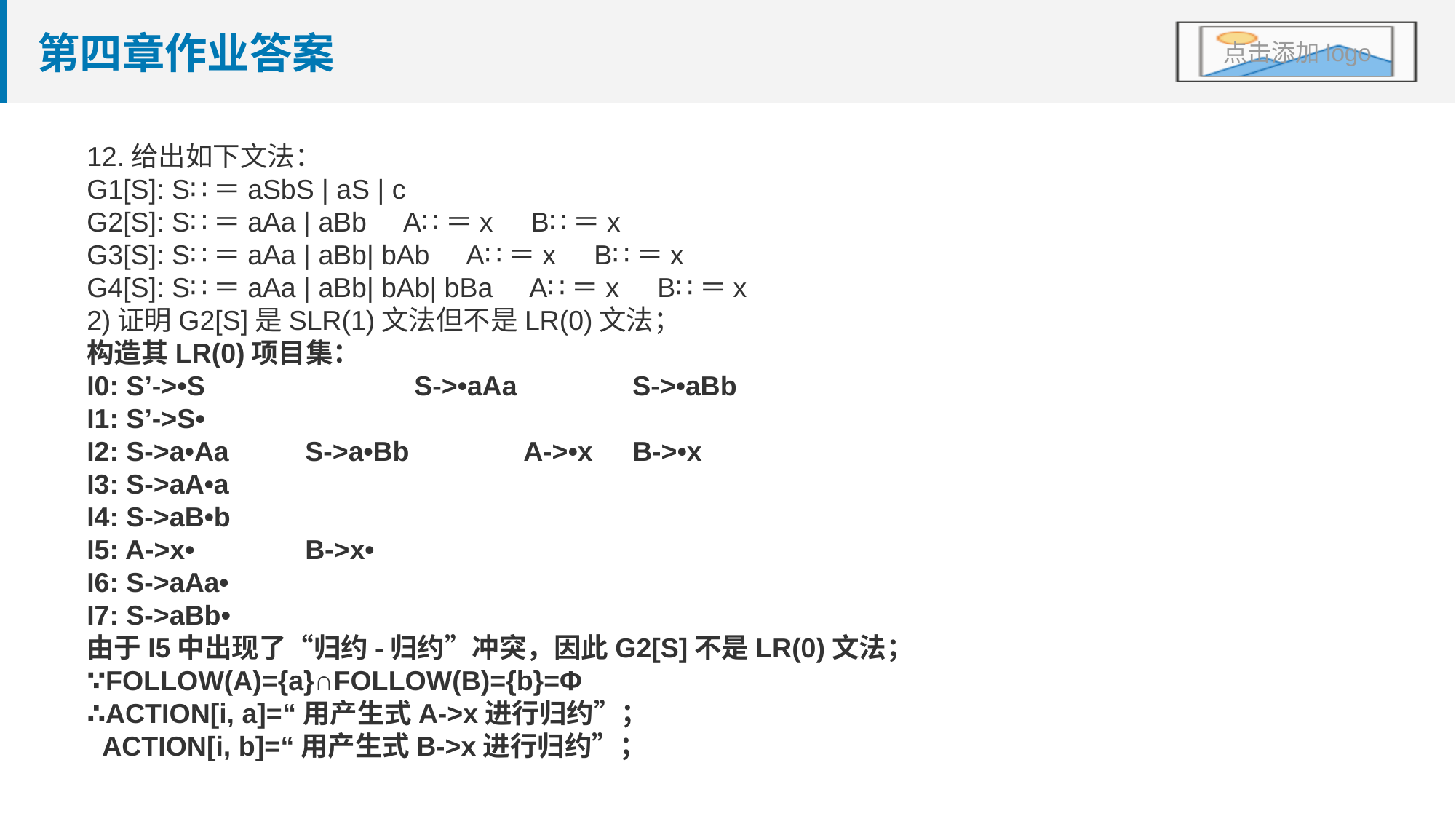

# 第四章作业答案

12.给出如下文法：
G1[S]: S∷＝aSbS | aS | c
G2[S]: S∷＝aAa | aBb     A∷＝x     B∷＝x
G3[S]: S∷＝aAa | aBb| bAb     A∷＝x     B∷＝x
G4[S]: S∷＝aAa | aBb| bAb| bBa     A∷＝x     B∷＝x
2)证明G2[S]是SLR(1)文法但不是LR(0)文法；
构造其LR(0)项目集：
I0: S’->•S		S->•aAa		S->•aBb
I1: S’->S•
I2: S->a•Aa	S->a•Bb		A->•x	B->•x
I3: S->aA•a
I4: S->aB•b
I5: A->x•		B->x•
I6: S->aAa•
I7: S->aBb•
由于I5中出现了“归约-归约”冲突，因此G2[S]不是LR(0)文法；
∵FOLLOW(A)={a}∩FOLLOW(B)={b}=Φ
∴ACTION[i, a]=“用产生式A->x进行归约”；
  ACTION[i, b]=“用产生式B->x进行归约”；